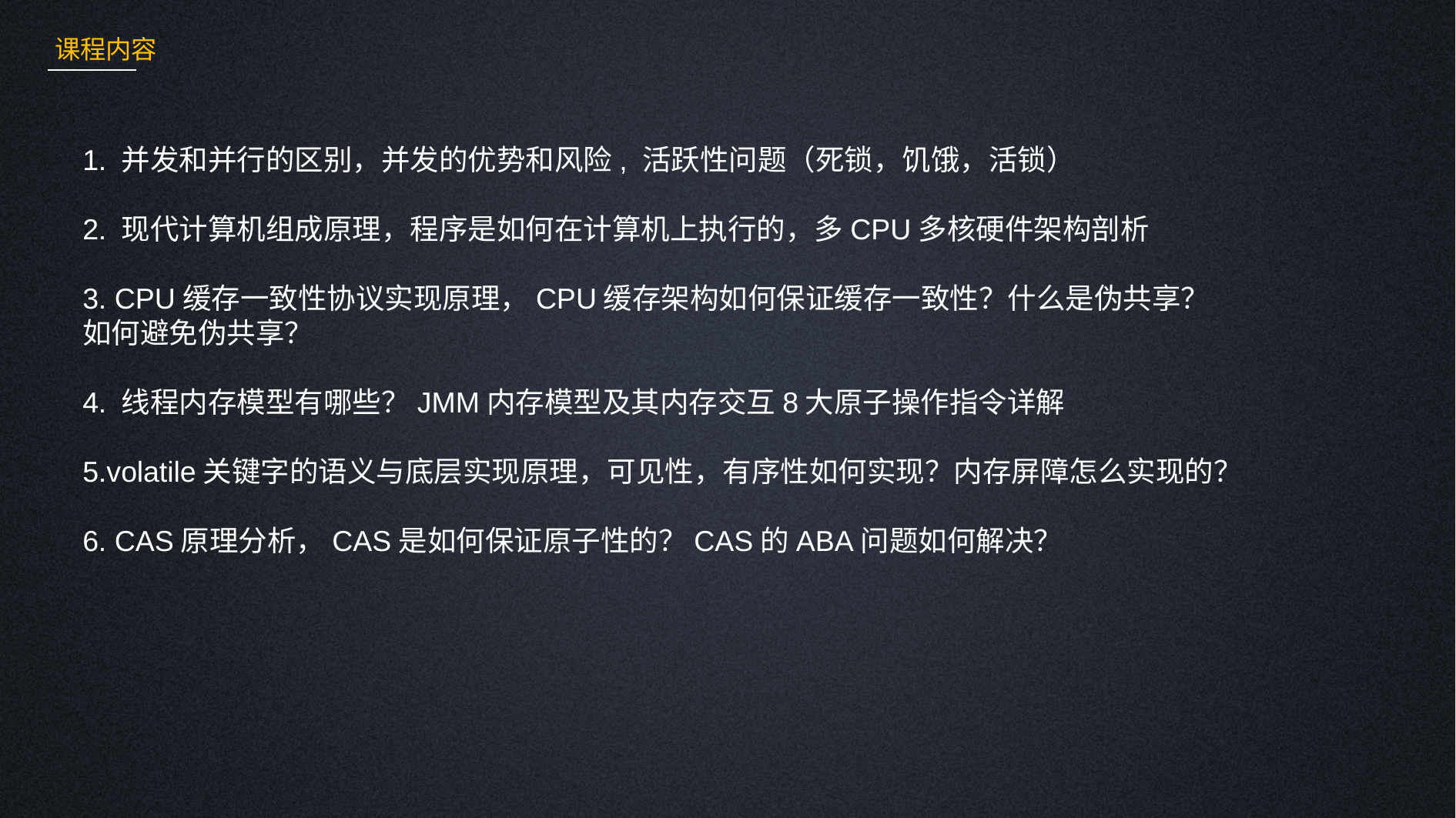

课程内容
1. 并发和并行的区别，并发的优势和风险, 活跃性问题（死锁，饥饿，活锁）

2. 现代计算机组成原理，程序是如何在计算机上执行的，多CPU多核硬件架构剖析

3. CPU缓存一致性协议实现原理，CPU缓存架构如何保证缓存一致性？什么是伪共享？如何避免伪共享？

4. 线程内存模型有哪些？JMM内存模型及其内存交互8大原子操作指令详解

5.volatile关键字的语义与底层实现原理，可见性，有序性如何实现？内存屏障怎么实现的？

6. CAS原理分析，CAS是如何保证原子性的？CAS的ABA问题如何解决？